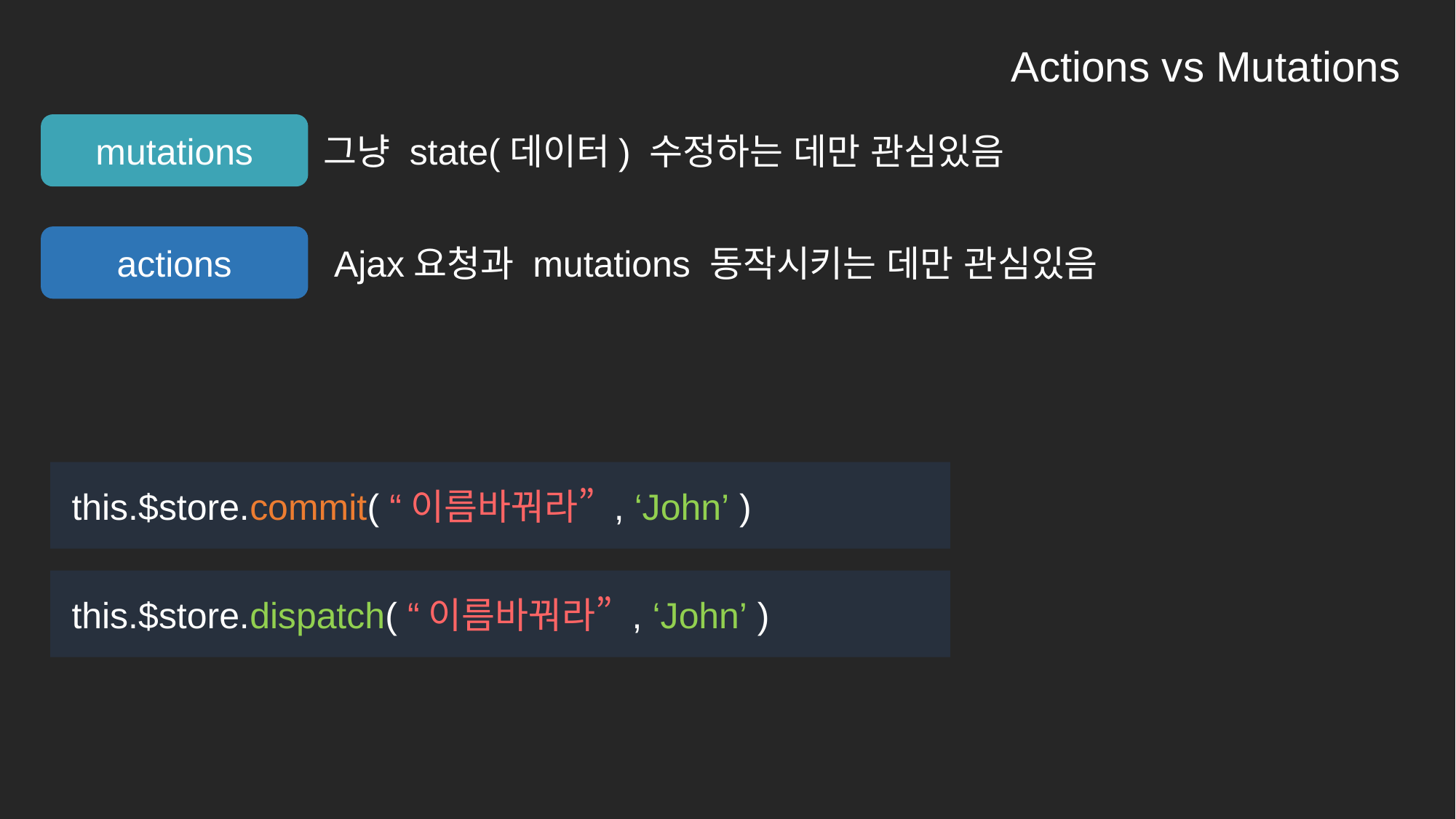

Actions vs Mutations
mutations
그냥 state(데이터) 수정하는 데만 관심있음
actions
Ajax요청과 mutations 동작시키는 데만 관심있음
this.$store.commit( “이름바꿔라” , ‘John’ )
this.$store.dispatch( “이름바꿔라” , ‘John’ )